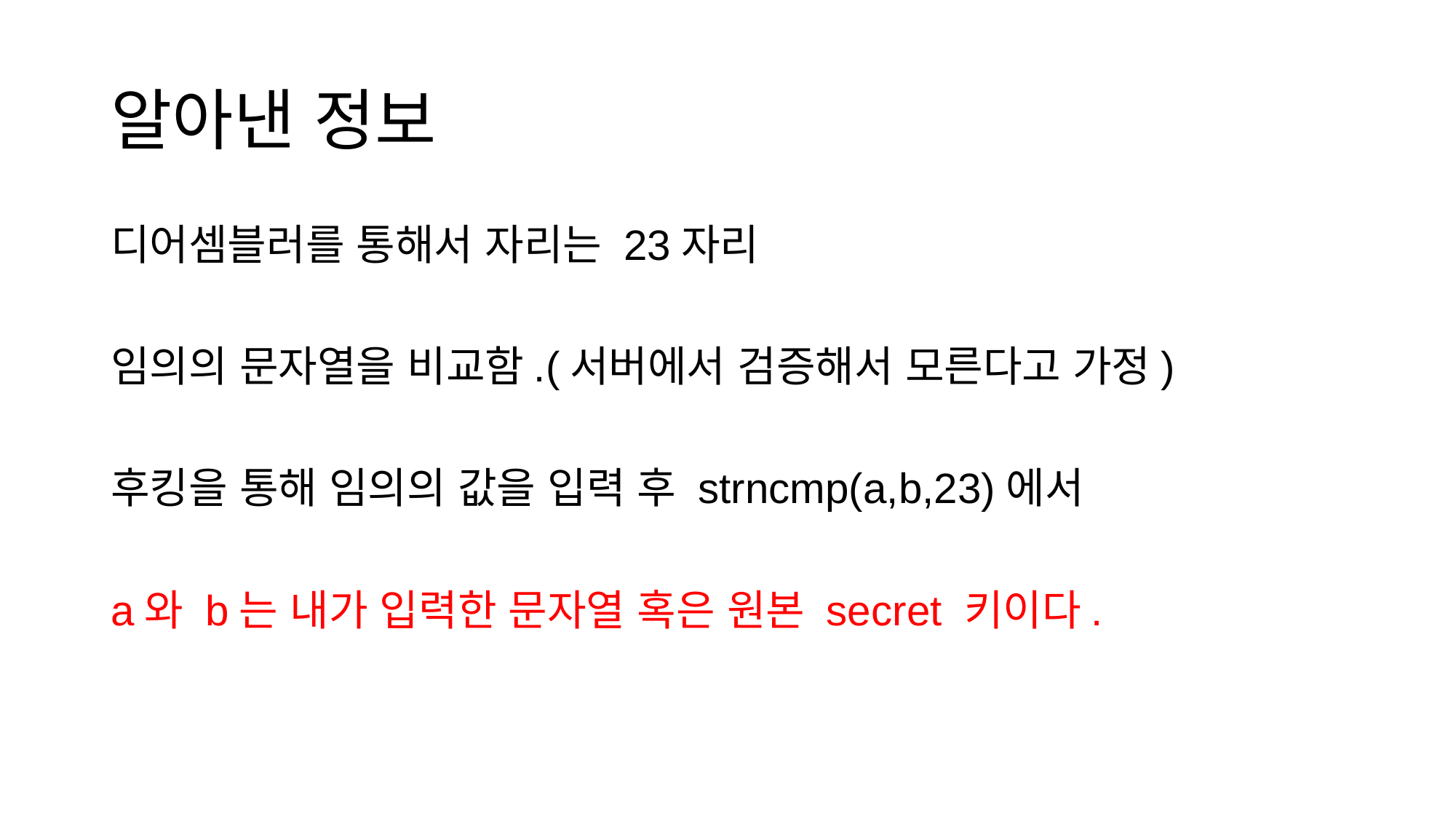

# 알아낸 정보
디어셈블러를 통해서 자리는 23자리

임의의 문자열을 비교함.(서버에서 검증해서 모른다고 가정)

후킹을 통해 임의의 값을 입력 후 strncmp(a,b,23)에서

a와 b는 내가 입력한 문자열 혹은 원본 secret 키이다.